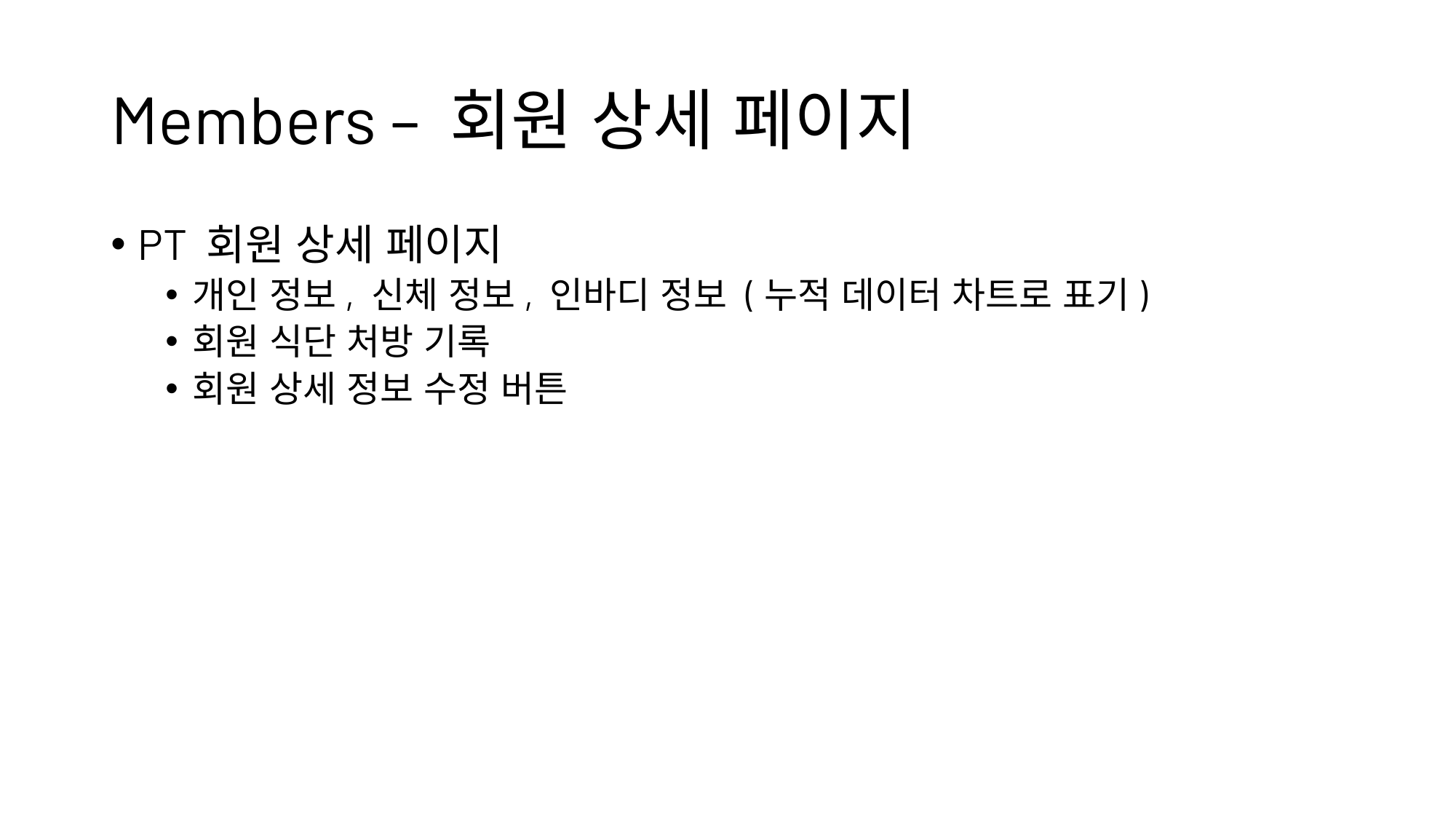

# Members – 회원 상세 페이지
PT 회원 상세 페이지
개인 정보, 신체 정보, 인바디 정보 (누적 데이터 차트로 표기)
회원 식단 처방 기록
회원 상세 정보 수정 버튼